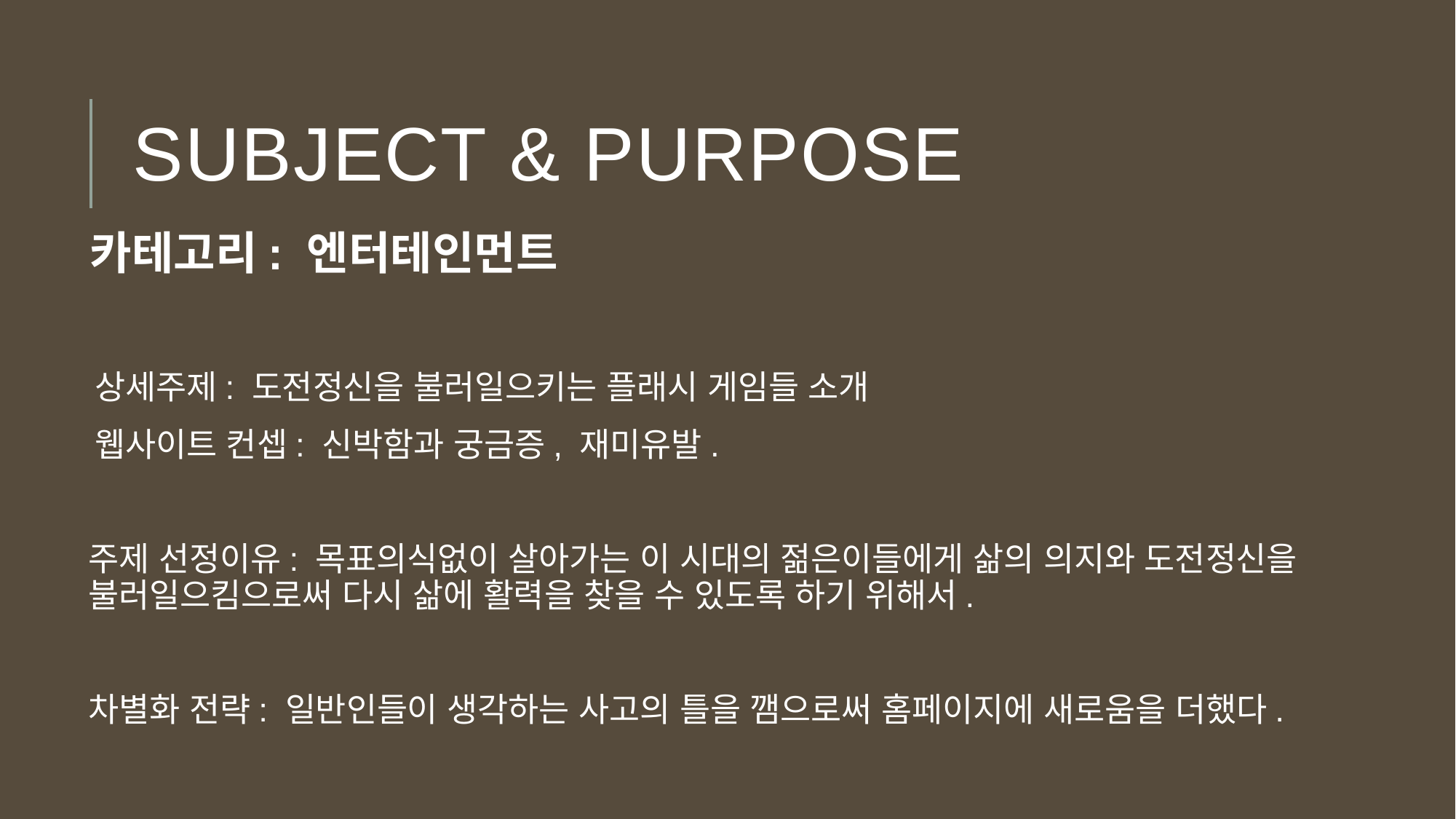

# Subject & purpose
카테고리: 엔터테인먼트

 상세주제: 도전정신을 불러일으키는 플래시 게임들 소개
 웹사이트 컨셉: 신박함과 궁금증, 재미유발.

주제 선정이유: 목표의식없이 살아가는 이 시대의 젊은이들에게 삶의 의지와 도전정신을 불러일으킴으로써 다시 삶에 활력을 찾을 수 있도록 하기 위해서.

차별화 전략: 일반인들이 생각하는 사고의 틀을 깸으로써 홈페이지에 새로움을 더했다.